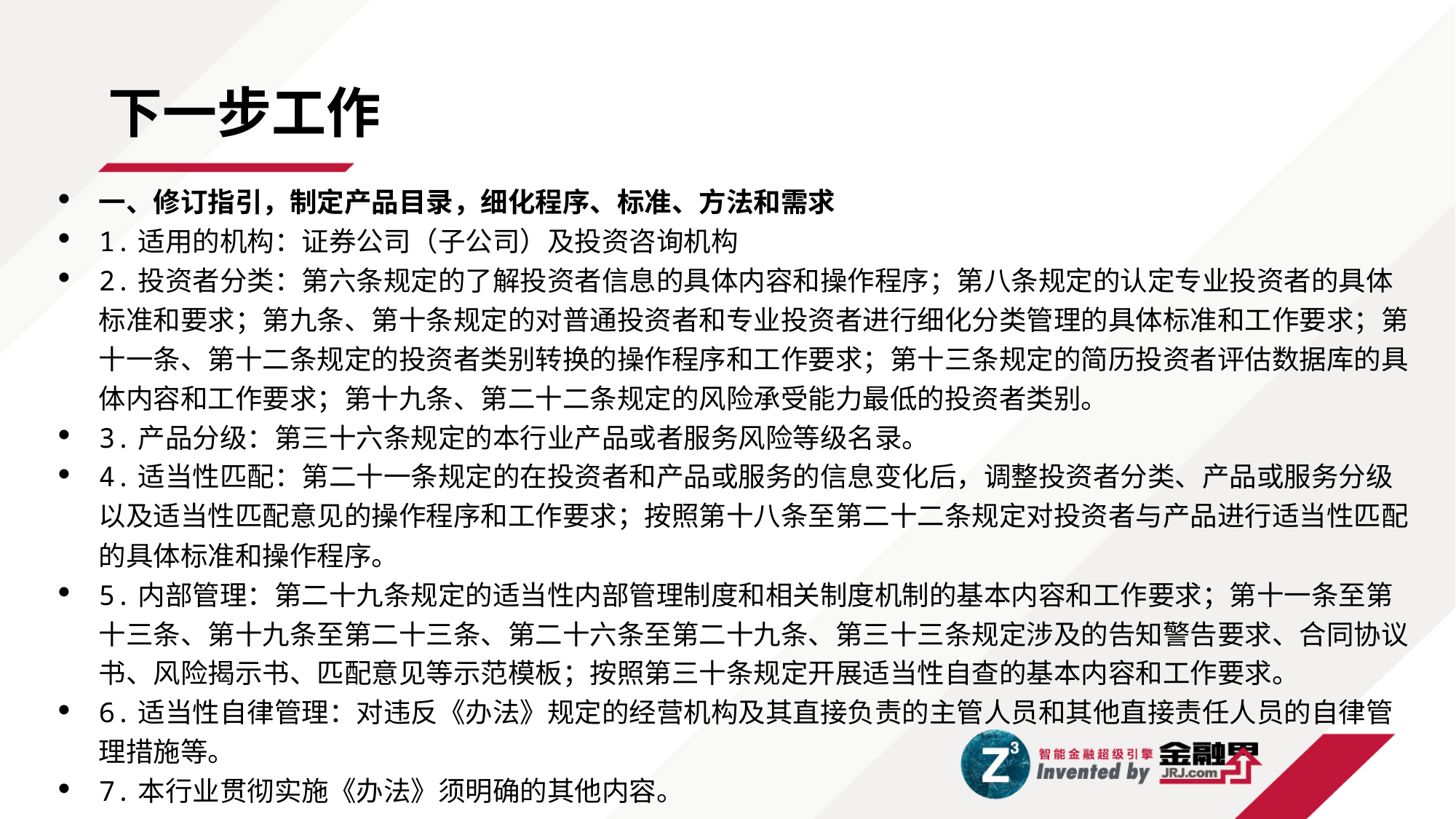

下一步工作
一、修订指引，制定产品目录，细化程序、标准、方法和需求
1.适用的机构：证券公司（子公司）及投资咨询机构
2.投资者分类：第六条规定的了解投资者信息的具体内容和操作程序；第八条规定的认定专业投资者的具体标准和要求；第九条、第十条规定的对普通投资者和专业投资者进行细化分类管理的具体标准和工作要求；第十一条、第十二条规定的投资者类别转换的操作程序和工作要求；第十三条规定的简历投资者评估数据库的具体内容和工作要求；第十九条、第二十二条规定的风险承受能力最低的投资者类别。
3.产品分级：第三十六条规定的本行业产品或者服务风险等级名录。
4.适当性匹配：第二十一条规定的在投资者和产品或服务的信息变化后，调整投资者分类、产品或服务分级以及适当性匹配意见的操作程序和工作要求；按照第十八条至第二十二条规定对投资者与产品进行适当性匹配的具体标准和操作程序。
5.内部管理：第二十九条规定的适当性内部管理制度和相关制度机制的基本内容和工作要求；第十一条至第十三条、第十九条至第二十三条、第二十六条至第二十九条、第三十三条规定涉及的告知警告要求、合同协议书、风险揭示书、匹配意见等示范模板；按照第三十条规定开展适当性自查的基本内容和工作要求。
6.适当性自律管理：对违反《办法》规定的经营机构及其直接负责的主管人员和其他直接责任人员的自律管理措施等。
7.本行业贯彻实施《办法》须明确的其他内容。